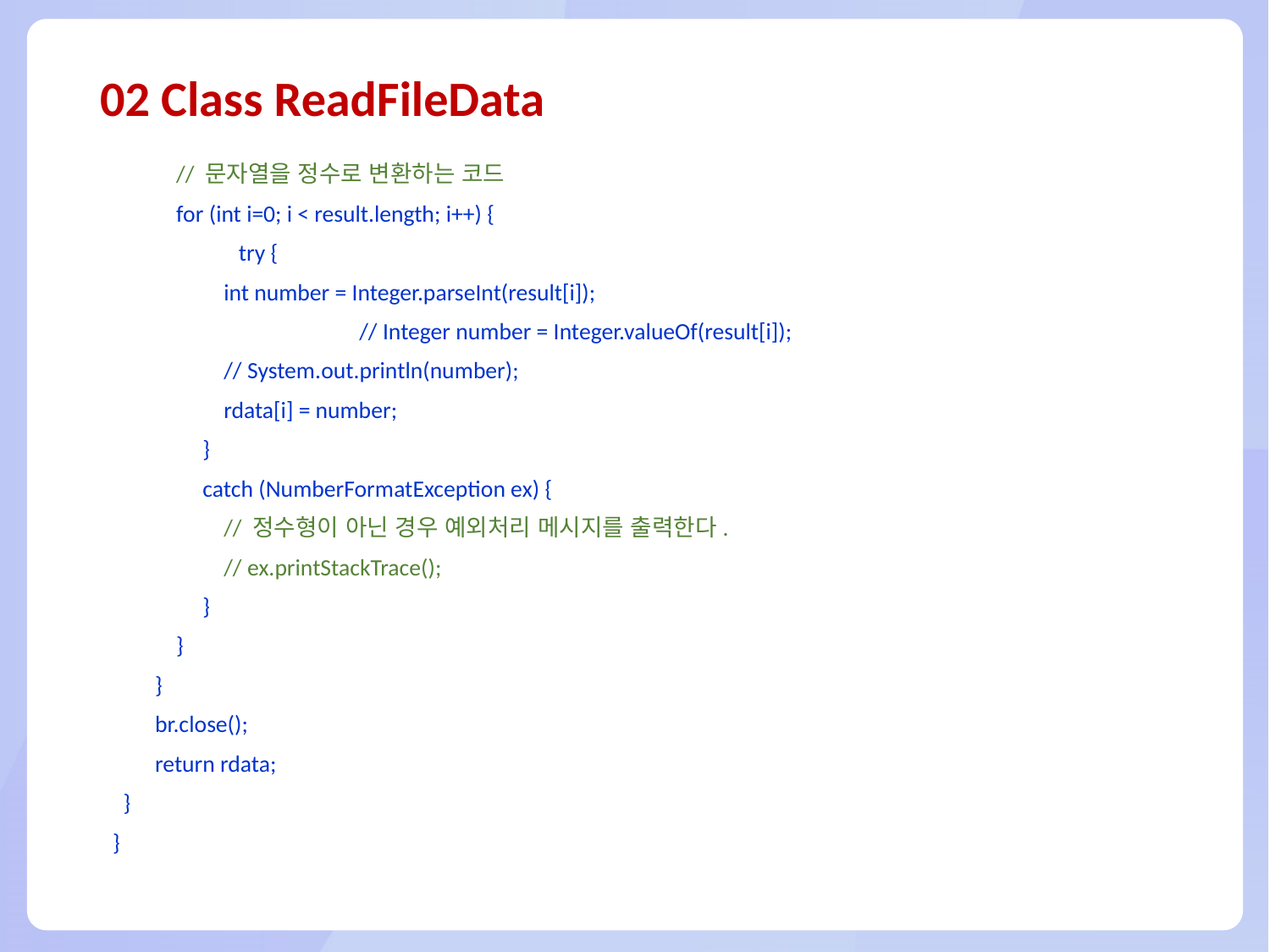

# 02 Class ReadFileData
            // 문자열을 정수로 변환하는 코드
            for (int i=0; i < result.length; i++) {
            	 try {
                     int number = Integer.parseInt(result[i]);
            		 // Integer number = Integer.valueOf(result[i]);
                     // System.out.println(number);
                     rdata[i] = number;
                 }
                 catch (NumberFormatException ex) {
                     // 정수형이 아닌 경우 예외처리 메시지를 출력한다.
                     // ex.printStackTrace();
                 }
            }
        }
        br.close();
        return rdata;
  }
}